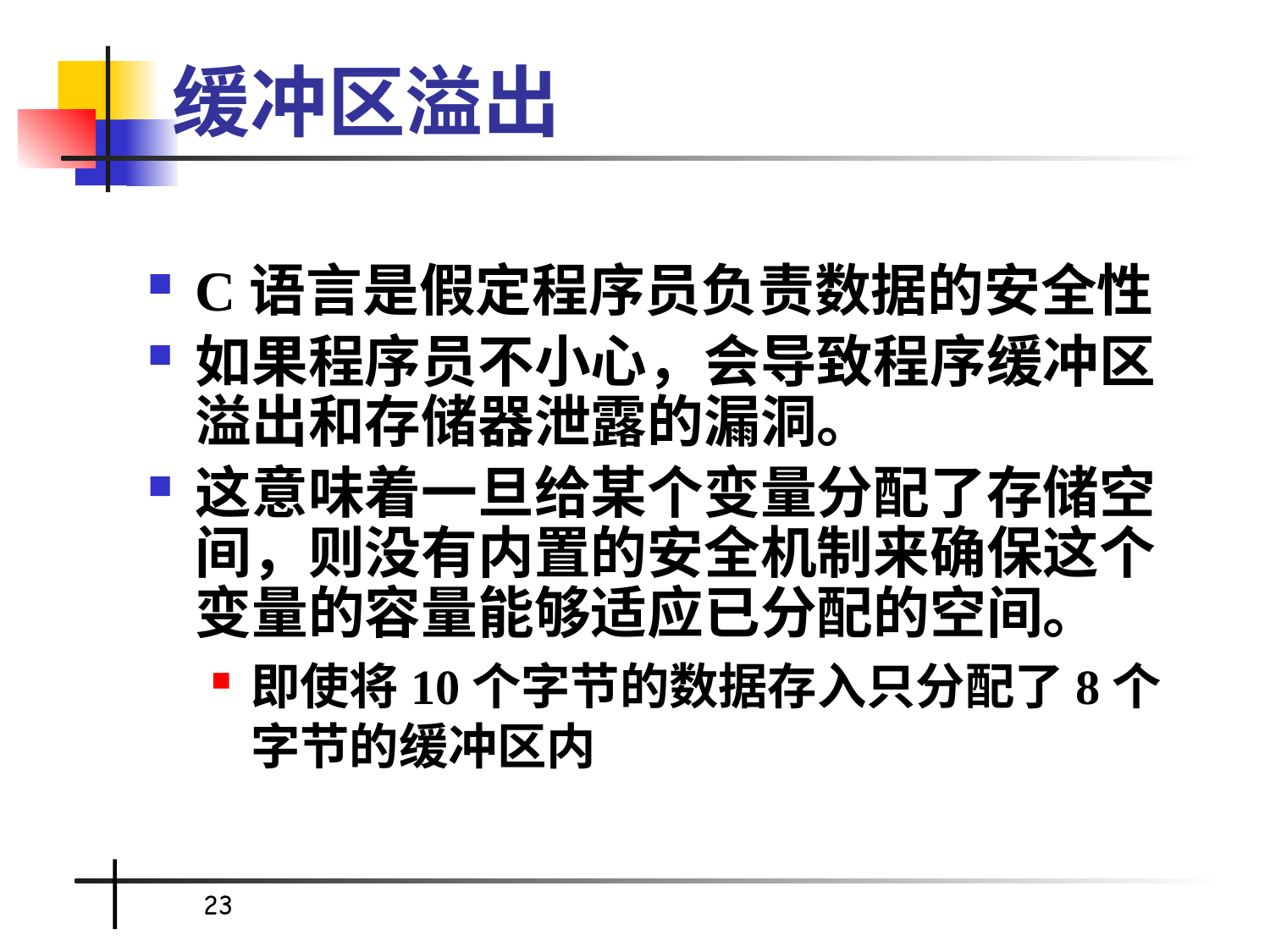

# 缓冲区溢出
C语言是假定程序员负责数据的安全性
如果程序员不小心，会导致程序缓冲区溢出和存储器泄露的漏洞。
这意味着一旦给某个变量分配了存储空间，则没有内置的安全机制来确保这个变量的容量能够适应已分配的空间。
即使将10个字节的数据存入只分配了8个字节的缓冲区内

23